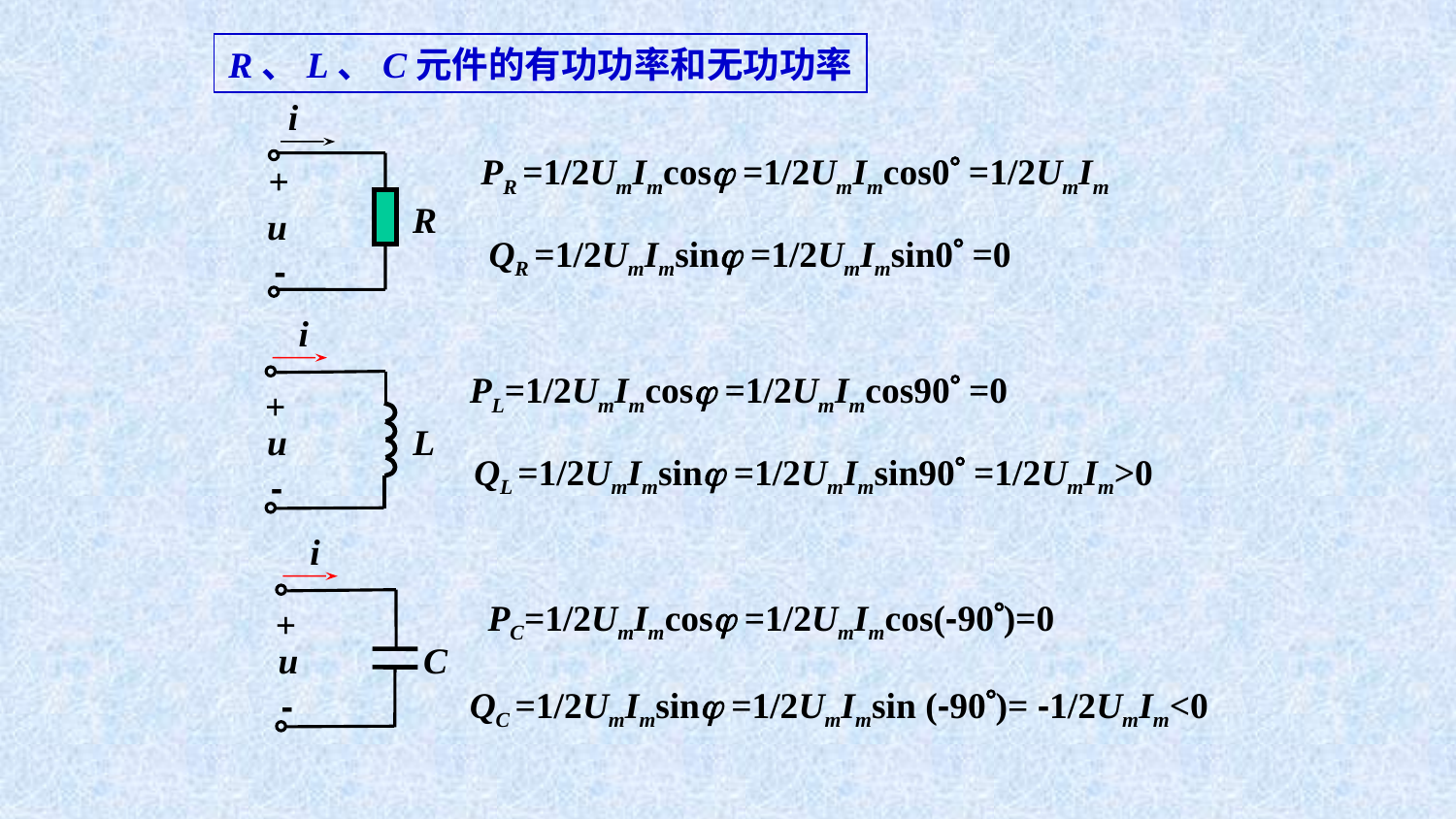

R、L、C元件的有功功率和无功功率
i

+

R
u
-

PR =1/2UmImcosϕ =1/2UmImcos0° =1/2UmIm
QR =1/2UmImsinϕ =1/2UmImsin0° =0
i

+
u
L

-

PL=1/2UmImcosϕ =1/2UmImcos90° =0
QL =1/2UmImsinϕ =1/2UmImsin90° =1/2UmIm>0
i

+
u
C

-

PC=1/2UmImcosϕ =1/2UmImcos(-90°)=0
QC =1/2UmImsinϕ =1/2UmImsin (-90°)= -1/2UmIm<0